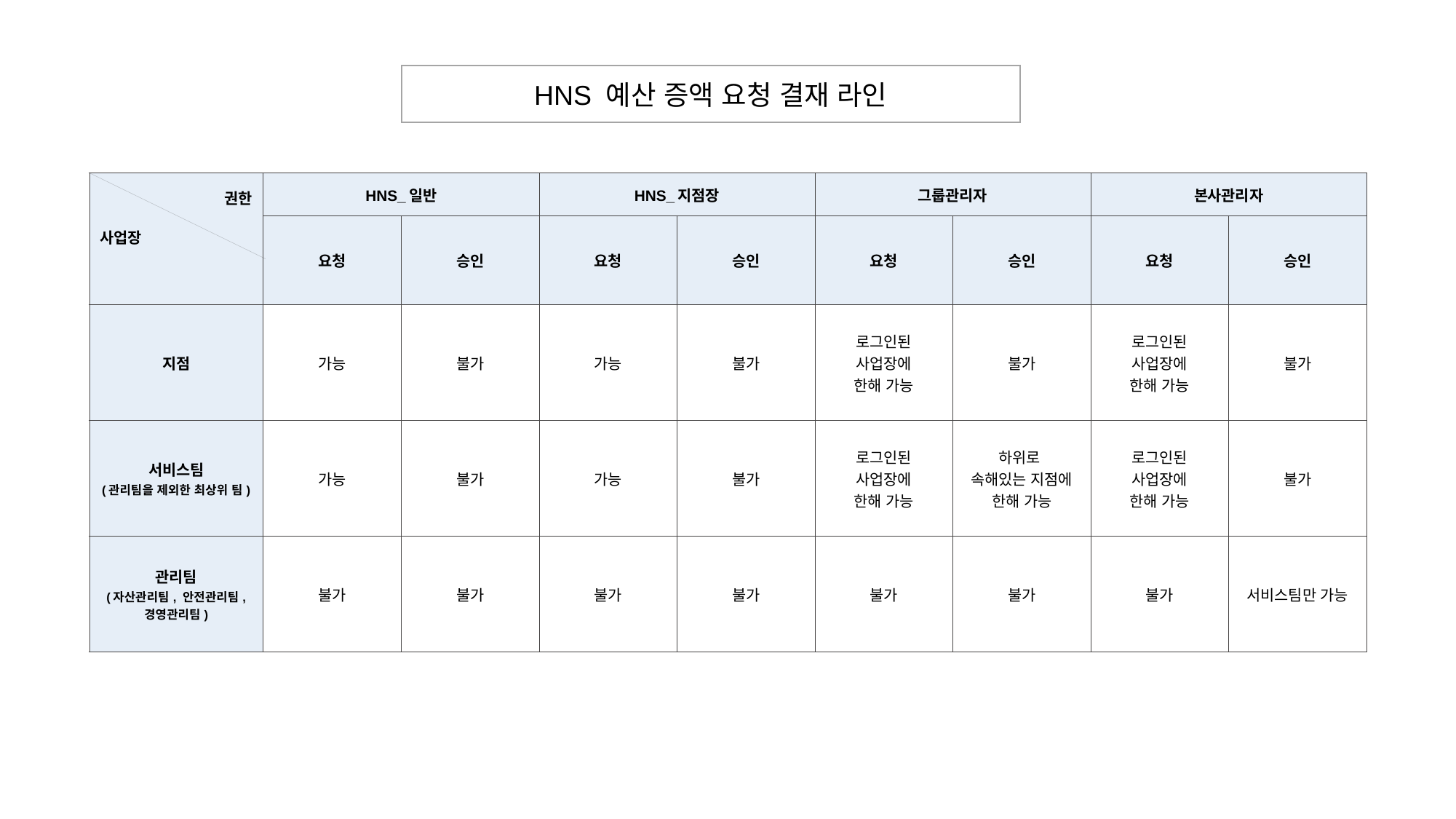

HNS 예산 증액 요청 결재 라인
| 권한 사업장 | HNS\_일반 |  | HNS\_지점장 |  | 그룹관리자 |  | 본사관리자 |  |
| --- | --- | --- | --- | --- | --- | --- | --- | --- |
|  | 요청 | 승인 | 요청 | 승인 | 요청 | 승인 | 요청 | 승인 |
| 지점 | 가능 | 불가 | 가능 | 불가 | 로그인된 사업장에 한해 가능 | 불가 | 로그인된 사업장에 한해 가능 | 불가 |
| 서비스팀 (관리팀을 제외한 최상위 팀) | 가능 | 불가 | 가능 | 불가 | 로그인된 사업장에 한해 가능 | 하위로 속해있는 지점에 한해 가능 | 로그인된 사업장에 한해 가능 | 불가 |
| 관리팀 (자산관리팀, 안전관리팀, 경영관리팀) | 불가 | 불가 | 불가 | 불가 | 불가 | 불가 | 불가 | 서비스팀만 가능 |